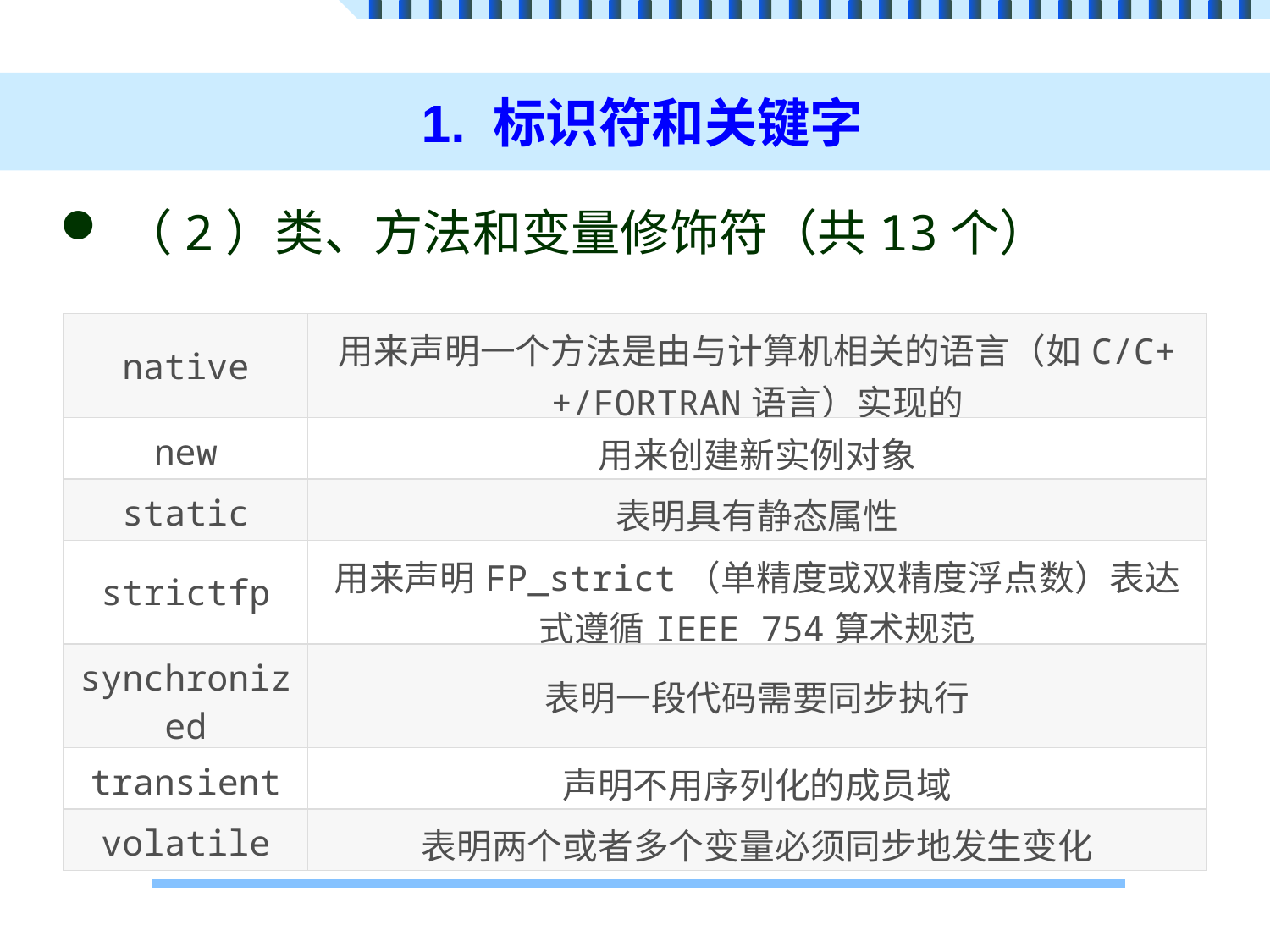

# 1. 标识符和关键字
（2）类、方法和变量修饰符（共13个）
| native | 用来声明一个方法是由与计算机相关的语言（如C/C++/FORTRAN语言）实现的 |
| --- | --- |
| new | 用来创建新实例对象 |
| static | 表明具有静态属性 |
| strictfp | 用来声明FP\_strict（单精度或双精度浮点数）表达式遵循IEEE 754算术规范 |
| synchronized | 表明一段代码需要同步执行 |
| transient | 声明不用序列化的成员域 |
| volatile | 表明两个或者多个变量必须同步地发生变化 |